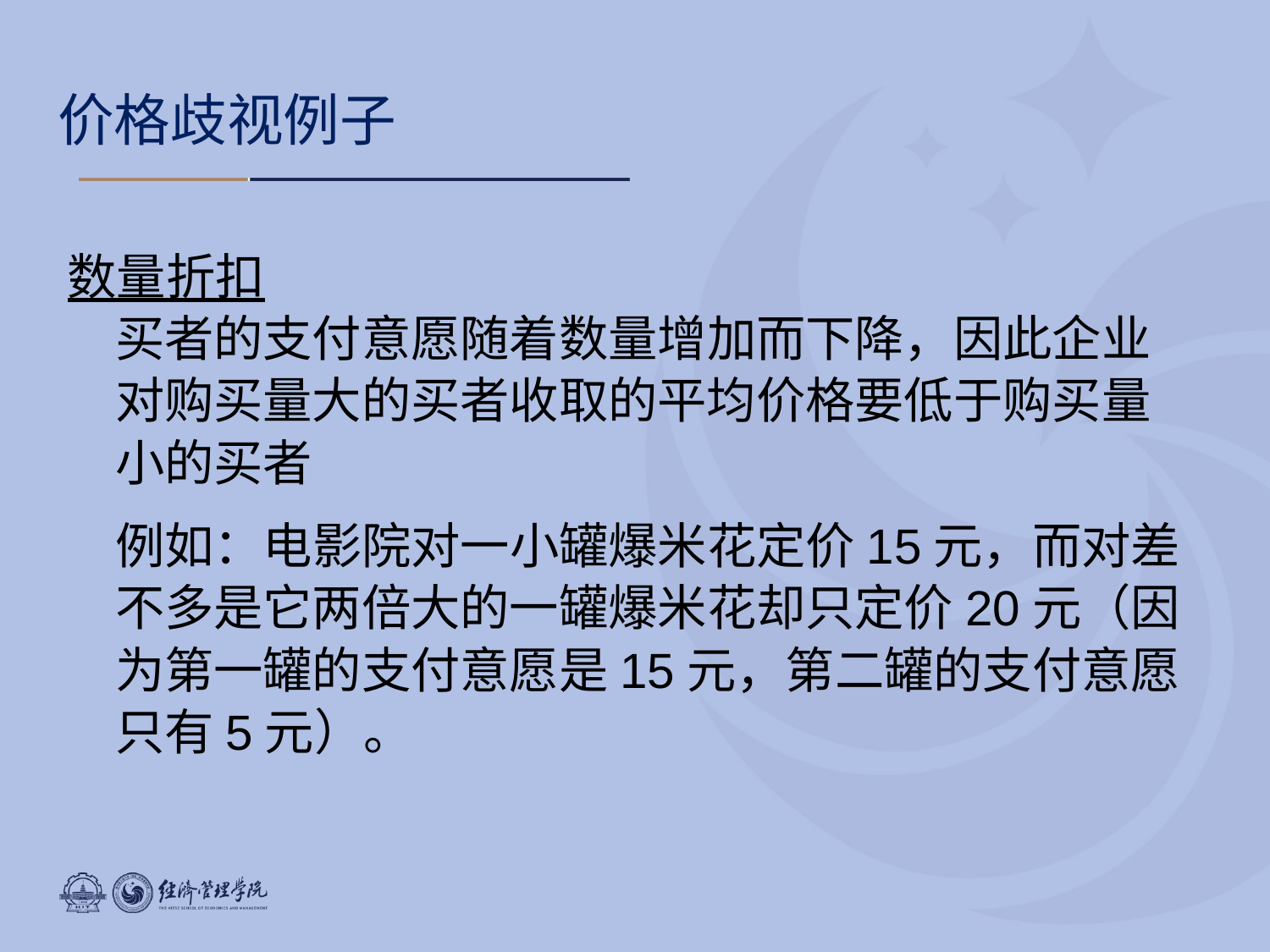

价格歧视例子
数量折扣
买者的支付意愿随着数量增加而下降，因此企业对购买量大的买者收取的平均价格要低于购买量小的买者
	例如：电影院对一小罐爆米花定价15元，而对差不多是它两倍大的一罐爆米花却只定价20元（因为第一罐的支付意愿是15元，第二罐的支付意愿只有5元）。